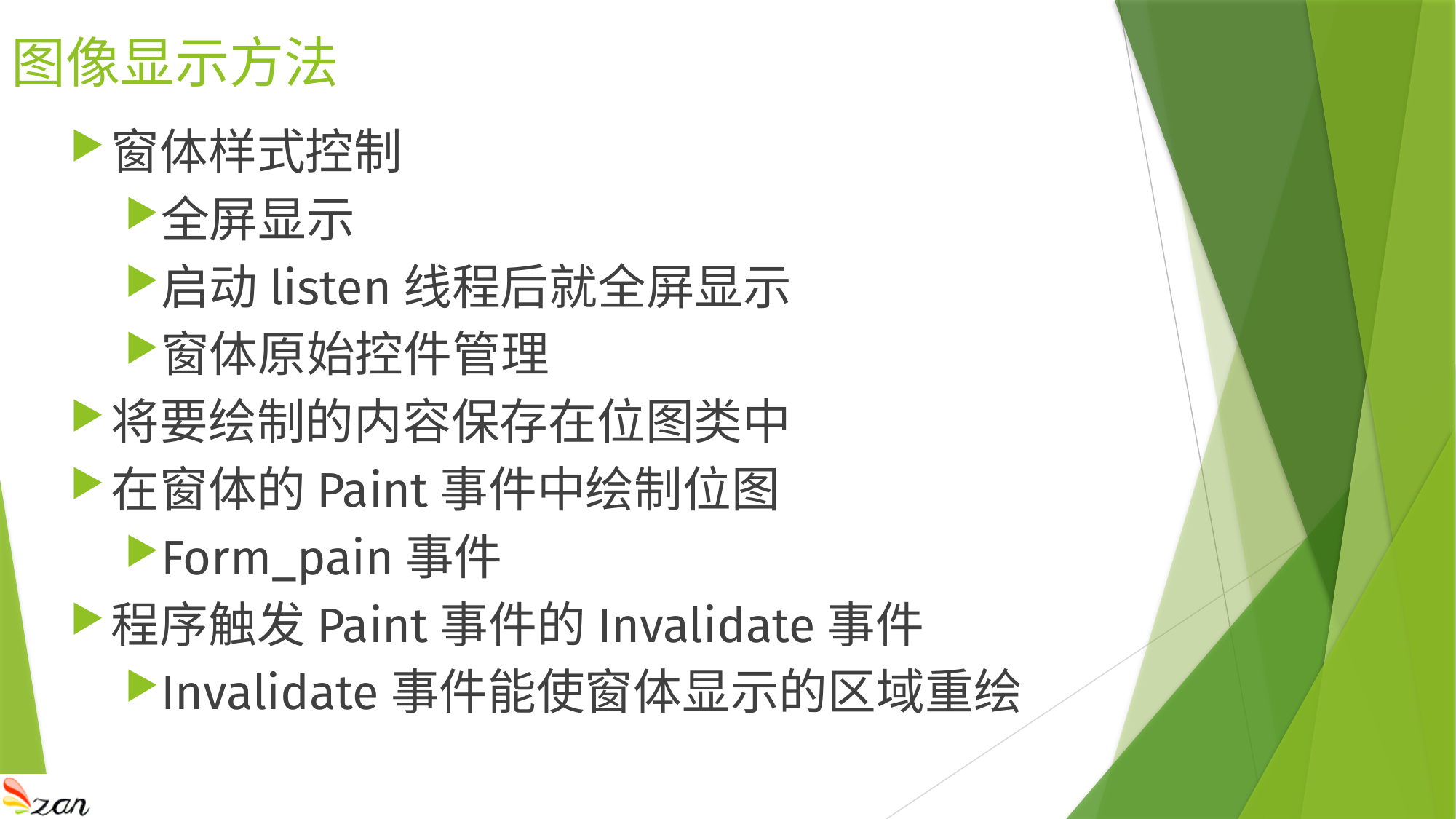

# 图像显示方法
窗体样式控制
全屏显示
启动listen线程后就全屏显示
窗体原始控件管理
将要绘制的内容保存在位图类中
在窗体的Paint事件中绘制位图
Form_pain事件
程序触发Paint事件的Invalidate事件
Invalidate事件能使窗体显示的区域重绘